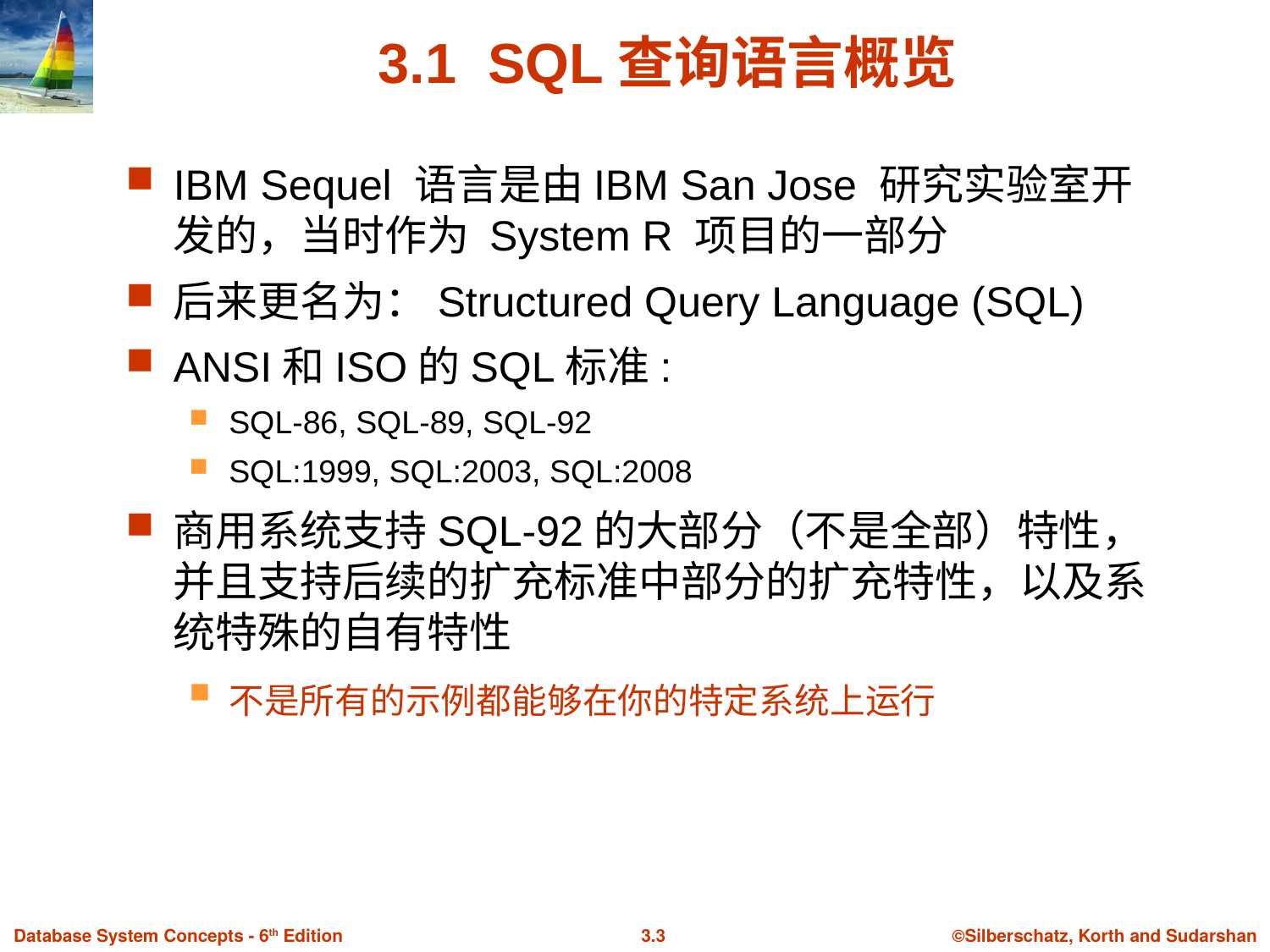

# 3.1  SQL查询语言概览
IBM Sequel 语言是由IBM San Jose 研究实验室开发的，当时作为 System R 项目的一部分
后来更名为：Structured Query Language (SQL)
ANSI和ISO的SQL标准:
SQL-86, SQL-89, SQL-92
SQL:1999, SQL:2003, SQL:2008
商用系统支持SQL-92的大部分（不是全部）特性，并且支持后续的扩充标准中部分的扩充特性，以及系统特殊的自有特性
不是所有的示例都能够在你的特定系统上运行